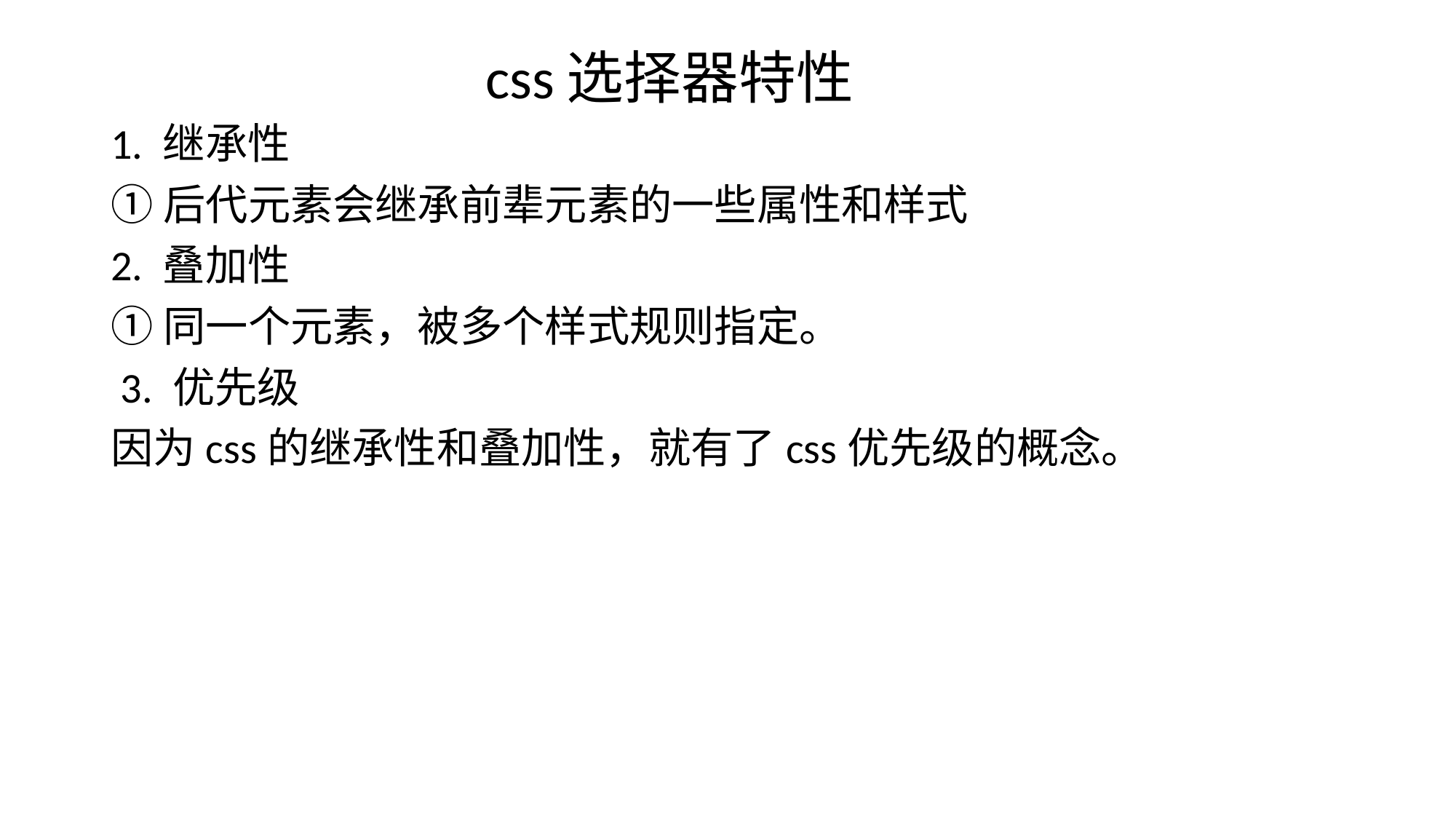

# css选择器特性
1. 继承性
①后代元素会继承前辈元素的一些属性和样式
2. 叠加性
①同一个元素，被多个样式规则指定。
 3. 优先级
因为css的继承性和叠加性，就有了css优先级的概念。